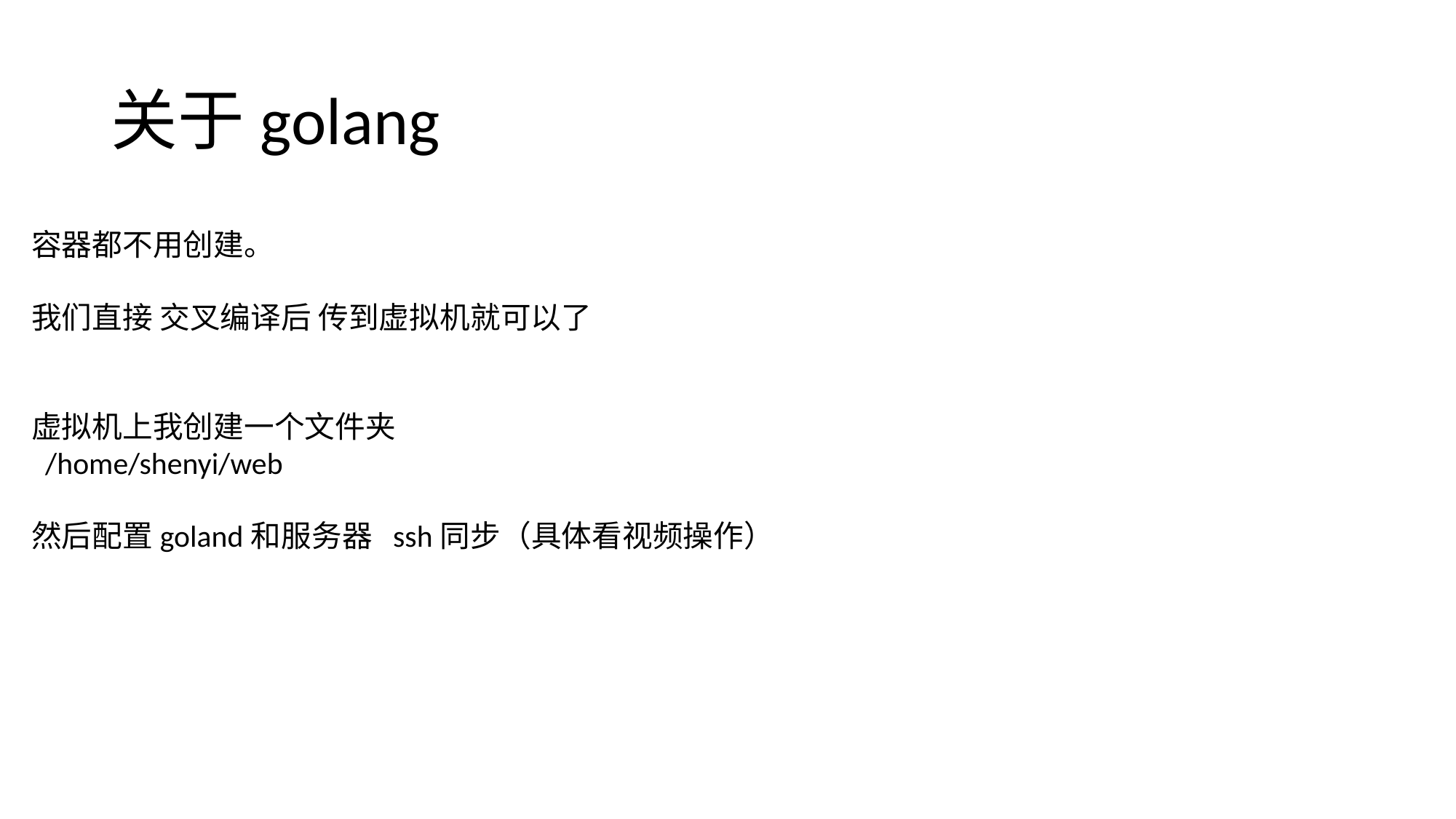

# 关于golang
容器都不用创建。

我们直接 交叉编译后 传到虚拟机就可以了

虚拟机上我创建一个文件夹
  /home/shenyi/web

然后配置goland和服务器  ssh同步（具体看视频操作）